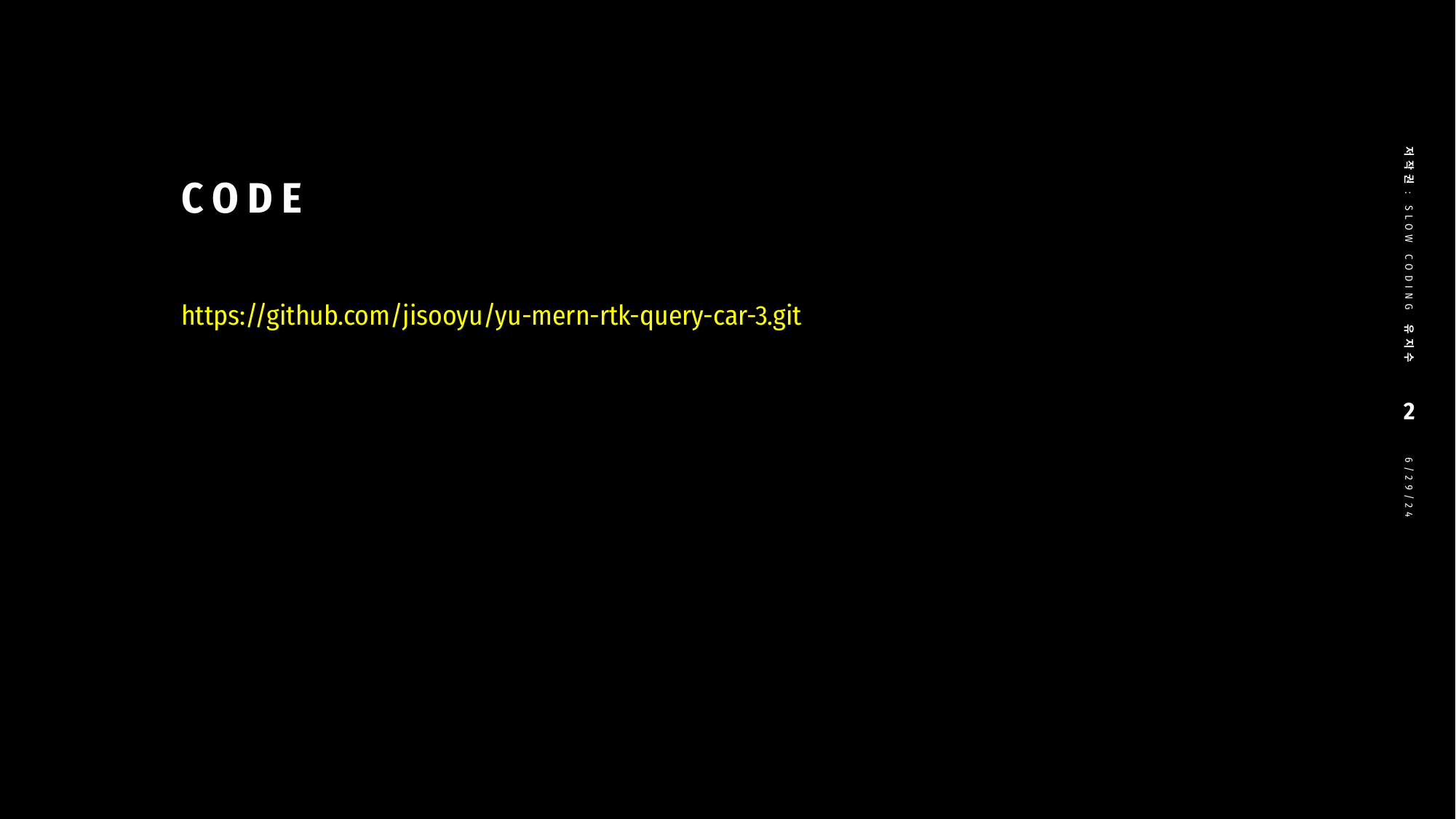

# code
저작권: Slow Coding 유지수
https://github.com/jisooyu/yu-mern-rtk-query-car-3.git
2
6/29/24